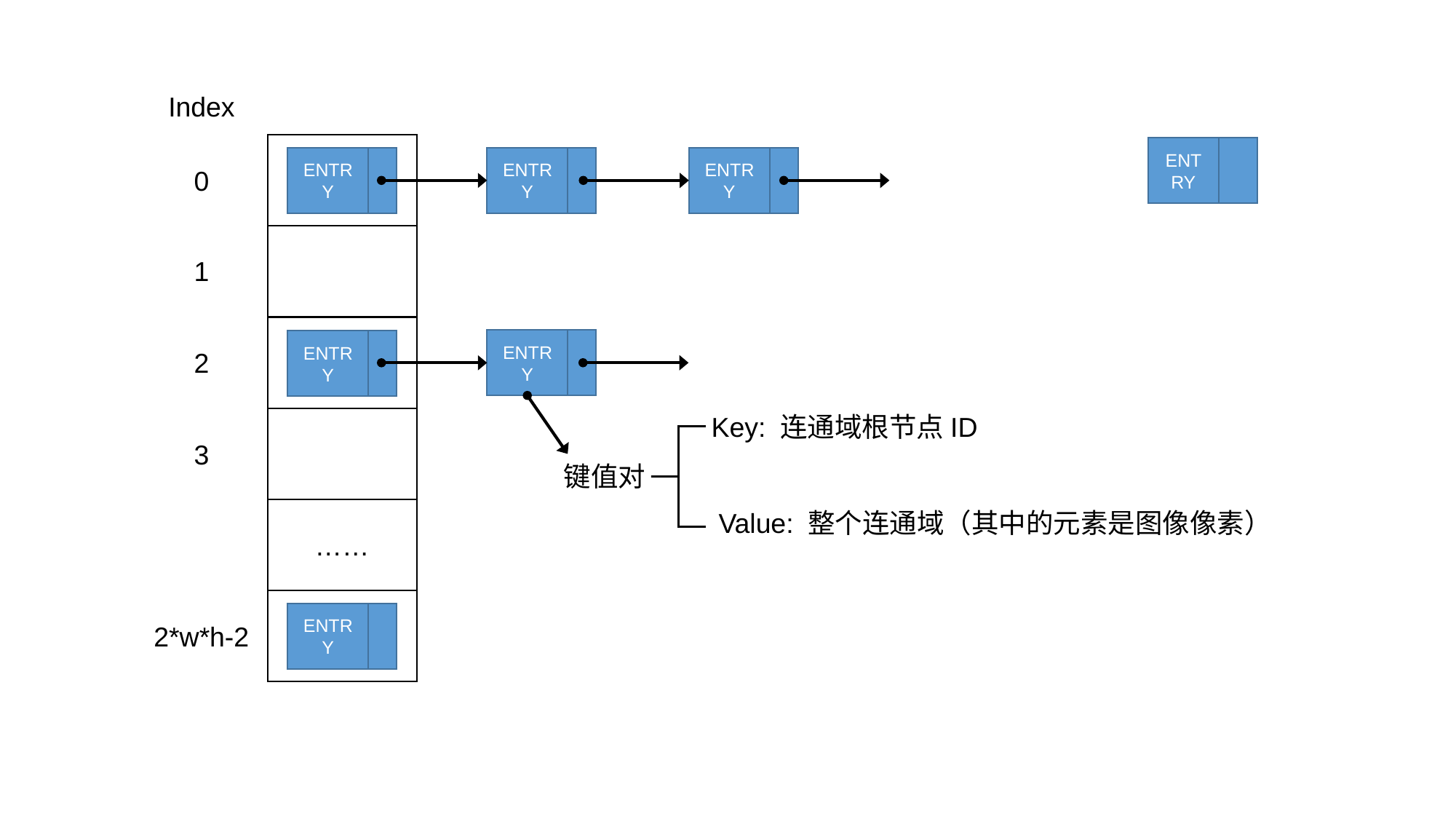

Index

ENTRY

ENTRY

ENTRY

ENTRY

0

1

ENTRY

ENTRY

2
Key: 连通域根节点ID

3
键值对
……
Value: 整个连通域（其中的元素是图像像素）

ENTRY

2*w*h-2